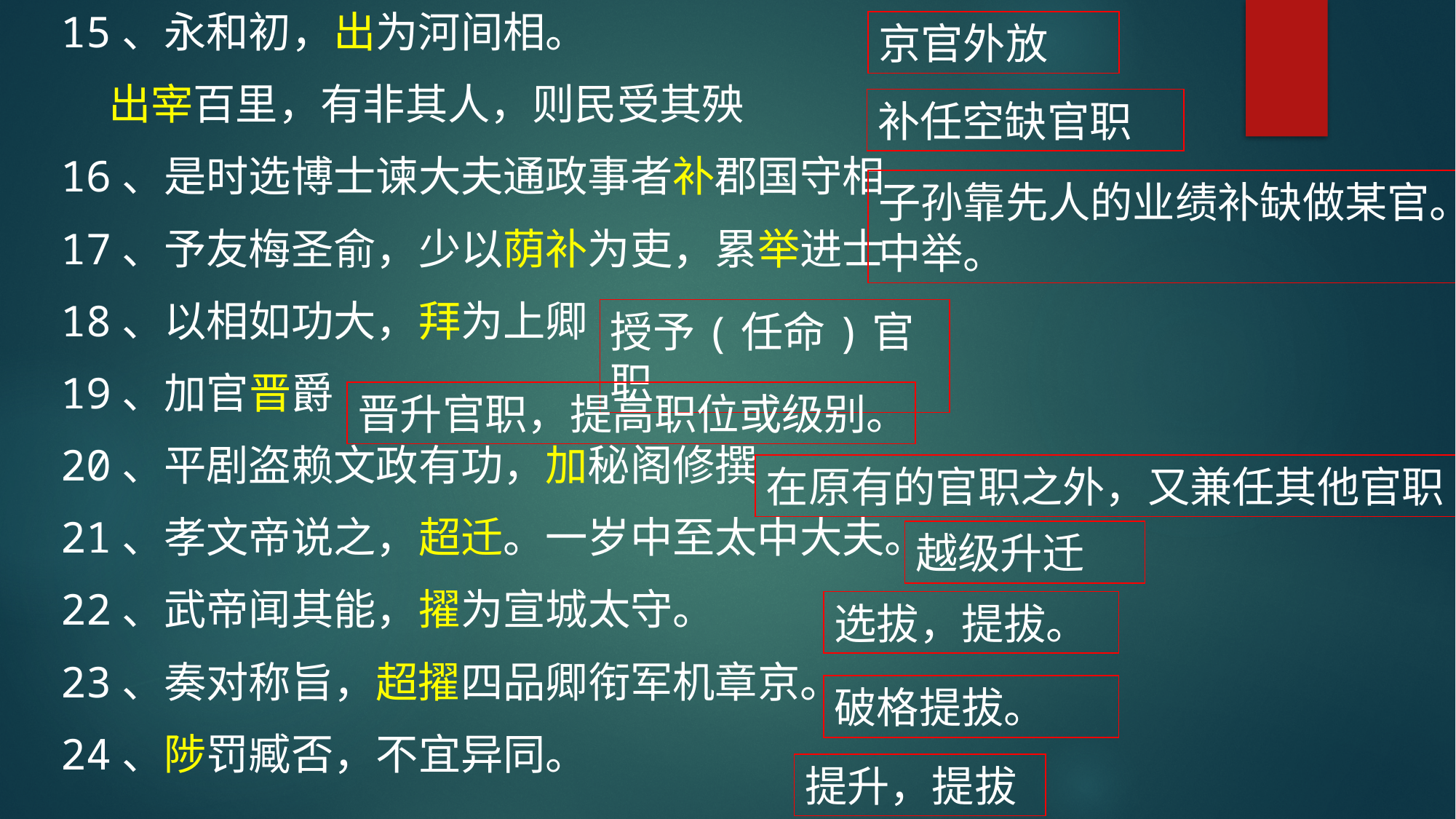

15、永和初，出为河间相。
    出宰百里，有非其人，则民受其殃
16、是时选博士谏大夫通政事者补郡国守相
17、予友梅圣俞，少以荫补为吏，累举进士
18、以相如功大，拜为上卿
19、加官晋爵
20、平剧盗赖文政有功，加秘阁修撰
21、孝文帝说之，超迁。一岁中至太中大夫。
22、武帝闻其能，擢为宣城太守。
23、奏对称旨，超擢四品卿衔军机章京。
24、陟罚臧否，不宜异同。
京官外放
补任空缺官职
子孙靠先人的业绩补缺做某官。中举。
授予(任命)官职
晋升官职，提高职位或级别。
在原有的官职之外，又兼任其他官职
越级升迁
选拔，提拔。
破格提拔。
提升，提拔